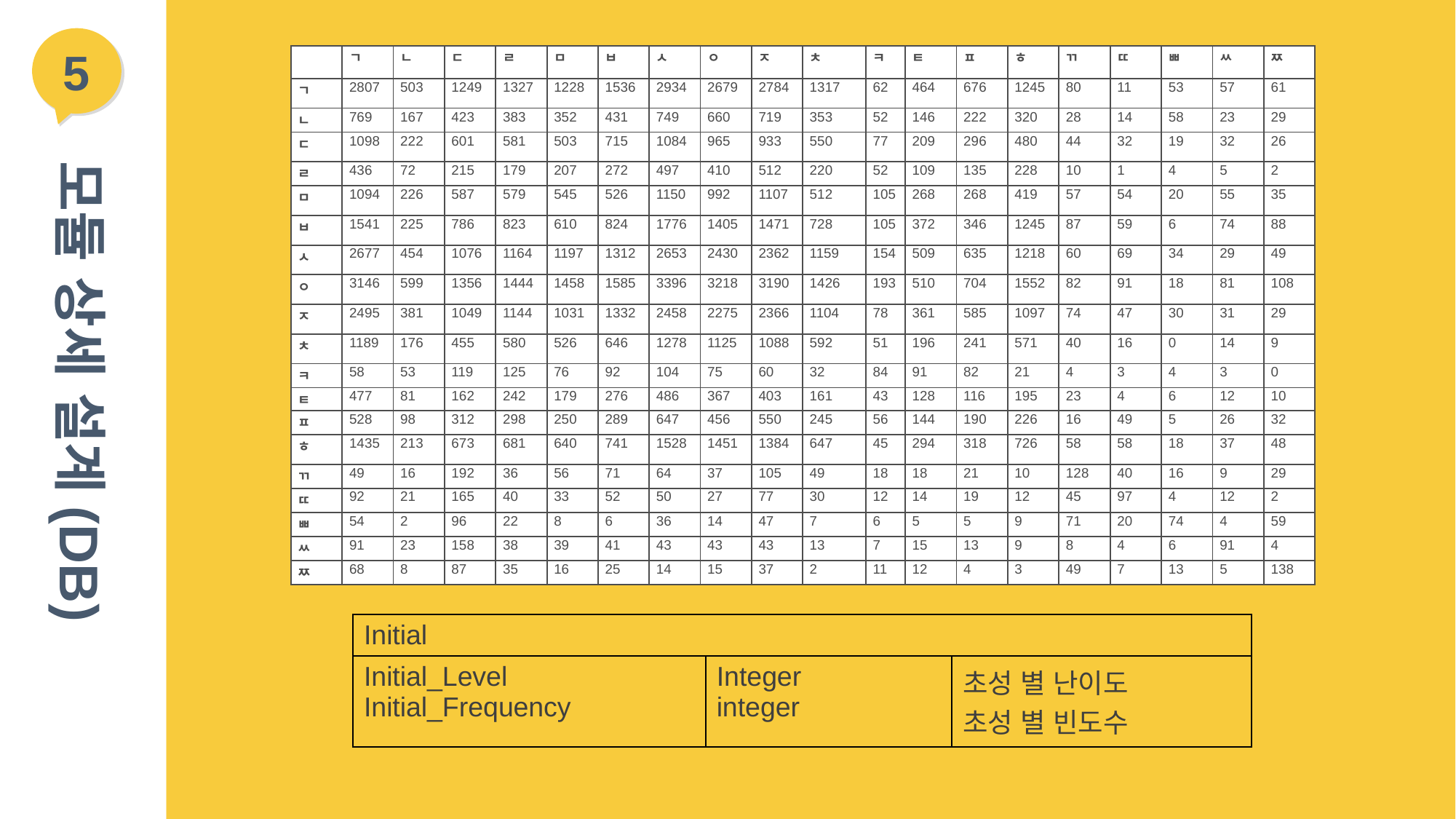

5

|  | ㄱ | ㄴ | ㄷ | ㄹ | ㅁ | ㅂ | ㅅ | ㅇ | ㅈ | ㅊ | ㅋ | ㅌ | ㅍ | ㅎ | ㄲ | ㄸ | ㅃ | ㅆ | ㅉ |
| --- | --- | --- | --- | --- | --- | --- | --- | --- | --- | --- | --- | --- | --- | --- | --- | --- | --- | --- | --- |
| ㄱ | 2807 | 503 | 1249 | 1327 | 1228 | 1536 | 2934 | 2679 | 2784 | 1317 | 62 | 464 | 676 | 1245 | 80 | 11 | 53 | 57 | 61 |
| ㄴ | 769 | 167 | 423 | 383 | 352 | 431 | 749 | 660 | 719 | 353 | 52 | 146 | 222 | 320 | 28 | 14 | 58 | 23 | 29 |
| ㄷ | 1098 | 222 | 601 | 581 | 503 | 715 | 1084 | 965 | 933 | 550 | 77 | 209 | 296 | 480 | 44 | 32 | 19 | 32 | 26 |
| ㄹ | 436 | 72 | 215 | 179 | 207 | 272 | 497 | 410 | 512 | 220 | 52 | 109 | 135 | 228 | 10 | 1 | 4 | 5 | 2 |
| ㅁ | 1094 | 226 | 587 | 579 | 545 | 526 | 1150 | 992 | 1107 | 512 | 105 | 268 | 268 | 419 | 57 | 54 | 20 | 55 | 35 |
| ㅂ | 1541 | 225 | 786 | 823 | 610 | 824 | 1776 | 1405 | 1471 | 728 | 105 | 372 | 346 | 1245 | 87 | 59 | 6 | 74 | 88 |
| ㅅ | 2677 | 454 | 1076 | 1164 | 1197 | 1312 | 2653 | 2430 | 2362 | 1159 | 154 | 509 | 635 | 1218 | 60 | 69 | 34 | 29 | 49 |
| ㅇ | 3146 | 599 | 1356 | 1444 | 1458 | 1585 | 3396 | 3218 | 3190 | 1426 | 193 | 510 | 704 | 1552 | 82 | 91 | 18 | 81 | 108 |
| ㅈ | 2495 | 381 | 1049 | 1144 | 1031 | 1332 | 2458 | 2275 | 2366 | 1104 | 78 | 361 | 585 | 1097 | 74 | 47 | 30 | 31 | 29 |
| ㅊ | 1189 | 176 | 455 | 580 | 526 | 646 | 1278 | 1125 | 1088 | 592 | 51 | 196 | 241 | 571 | 40 | 16 | 0 | 14 | 9 |
| ㅋ | 58 | 53 | 119 | 125 | 76 | 92 | 104 | 75 | 60 | 32 | 84 | 91 | 82 | 21 | 4 | 3 | 4 | 3 | 0 |
| ㅌ | 477 | 81 | 162 | 242 | 179 | 276 | 486 | 367 | 403 | 161 | 43 | 128 | 116 | 195 | 23 | 4 | 6 | 12 | 10 |
| ㅍ | 528 | 98 | 312 | 298 | 250 | 289 | 647 | 456 | 550 | 245 | 56 | 144 | 190 | 226 | 16 | 49 | 5 | 26 | 32 |
| ㅎ | 1435 | 213 | 673 | 681 | 640 | 741 | 1528 | 1451 | 1384 | 647 | 45 | 294 | 318 | 726 | 58 | 58 | 18 | 37 | 48 |
| ㄲ | 49 | 16 | 192 | 36 | 56 | 71 | 64 | 37 | 105 | 49 | 18 | 18 | 21 | 10 | 128 | 40 | 16 | 9 | 29 |
| ㄸ | 92 | 21 | 165 | 40 | 33 | 52 | 50 | 27 | 77 | 30 | 12 | 14 | 19 | 12 | 45 | 97 | 4 | 12 | 2 |
| ㅃ | 54 | 2 | 96 | 22 | 8 | 6 | 36 | 14 | 47 | 7 | 6 | 5 | 5 | 9 | 71 | 20 | 74 | 4 | 59 |
| ㅆ | 91 | 23 | 158 | 38 | 39 | 41 | 43 | 43 | 43 | 13 | 7 | 15 | 13 | 9 | 8 | 4 | 6 | 91 | 4 |
| ㅉ | 68 | 8 | 87 | 35 | 16 | 25 | 14 | 15 | 37 | 2 | 11 | 12 | 4 | 3 | 49 | 7 | 13 | 5 | 138 |
모듈 상세 설계(DB)
| Initial |  |  |
| --- | --- | --- |
| Initial\_Level Initial\_Frequency | Integer integer | 초성 별 난이도 초성 별 빈도수 |